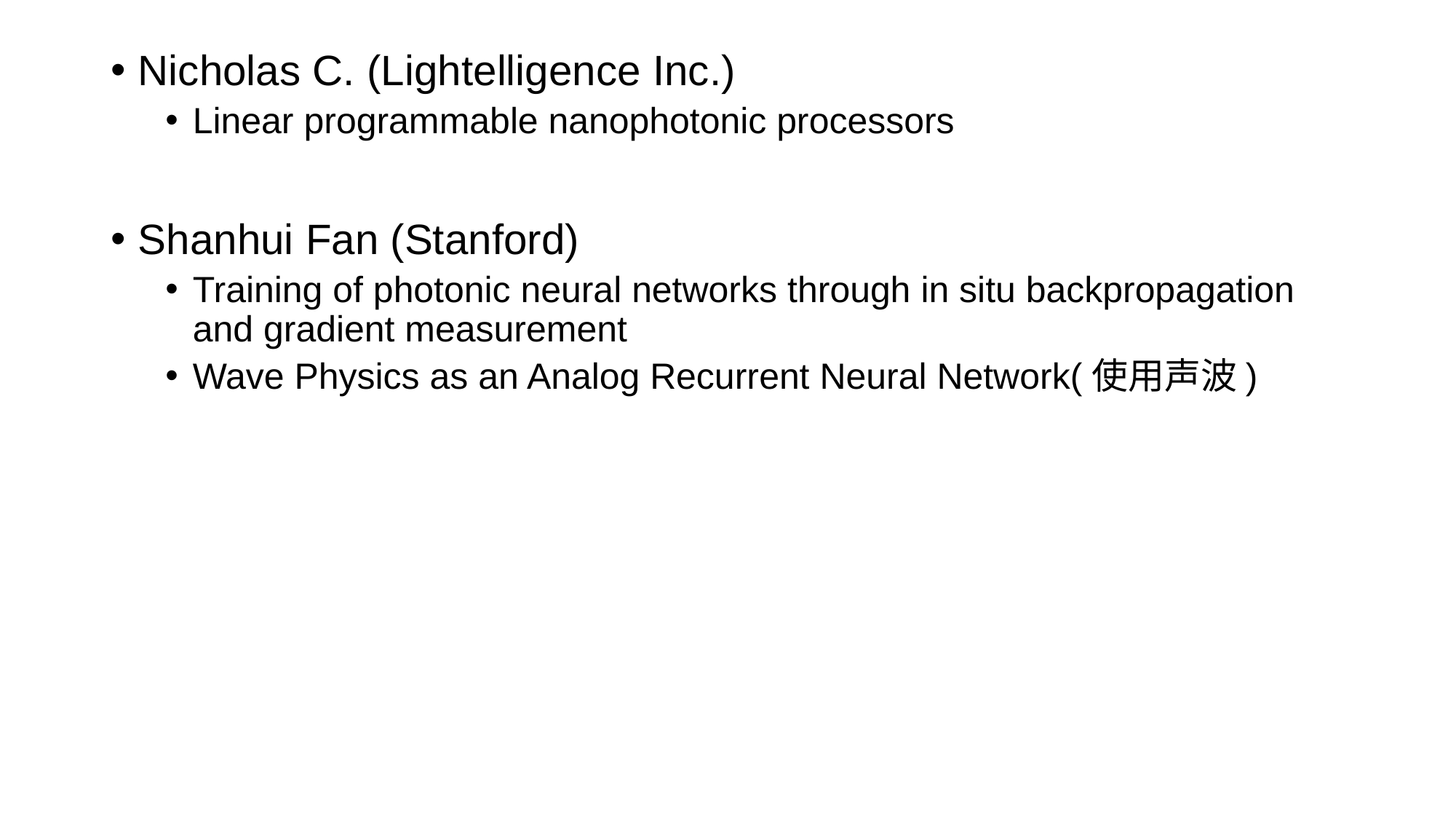

Nicholas C. (Lightelligence Inc.)
Linear programmable nanophotonic processors

Shanhui Fan (Stanford)
Training of photonic neural networks through in situ backpropagation and gradient measurement
Wave Physics as an Analog Recurrent Neural Network(使用声波)